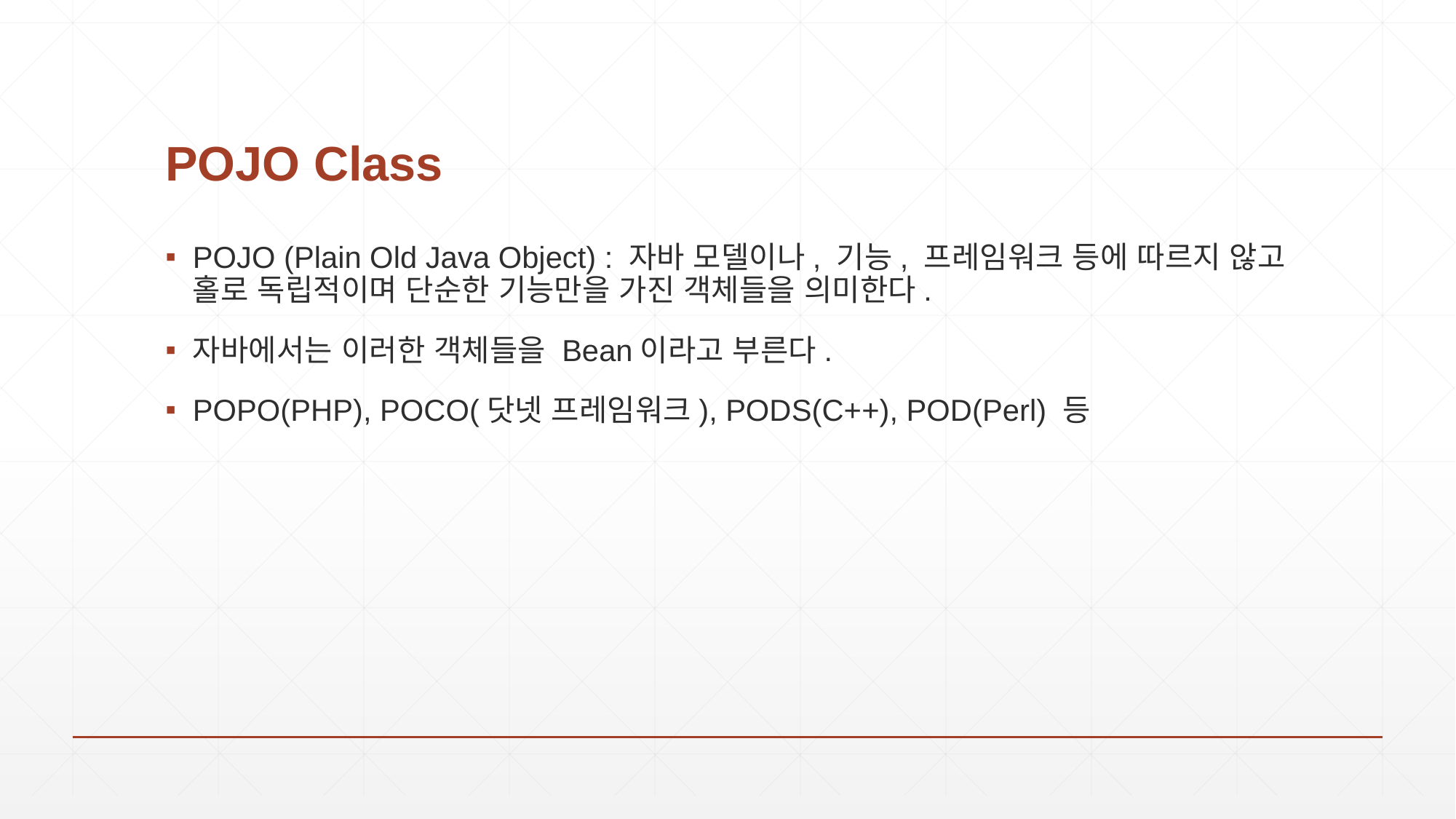

# POJO Class
POJO (Plain Old Java Object) : 자바 모델이나, 기능, 프레임워크 등에 따르지 않고 홀로 독립적이며 단순한 기능만을 가진 객체들을 의미한다.
자바에서는 이러한 객체들을 Bean이라고 부른다.
POPO(PHP), POCO(닷넷 프레임워크), PODS(C++), POD(Perl) 등